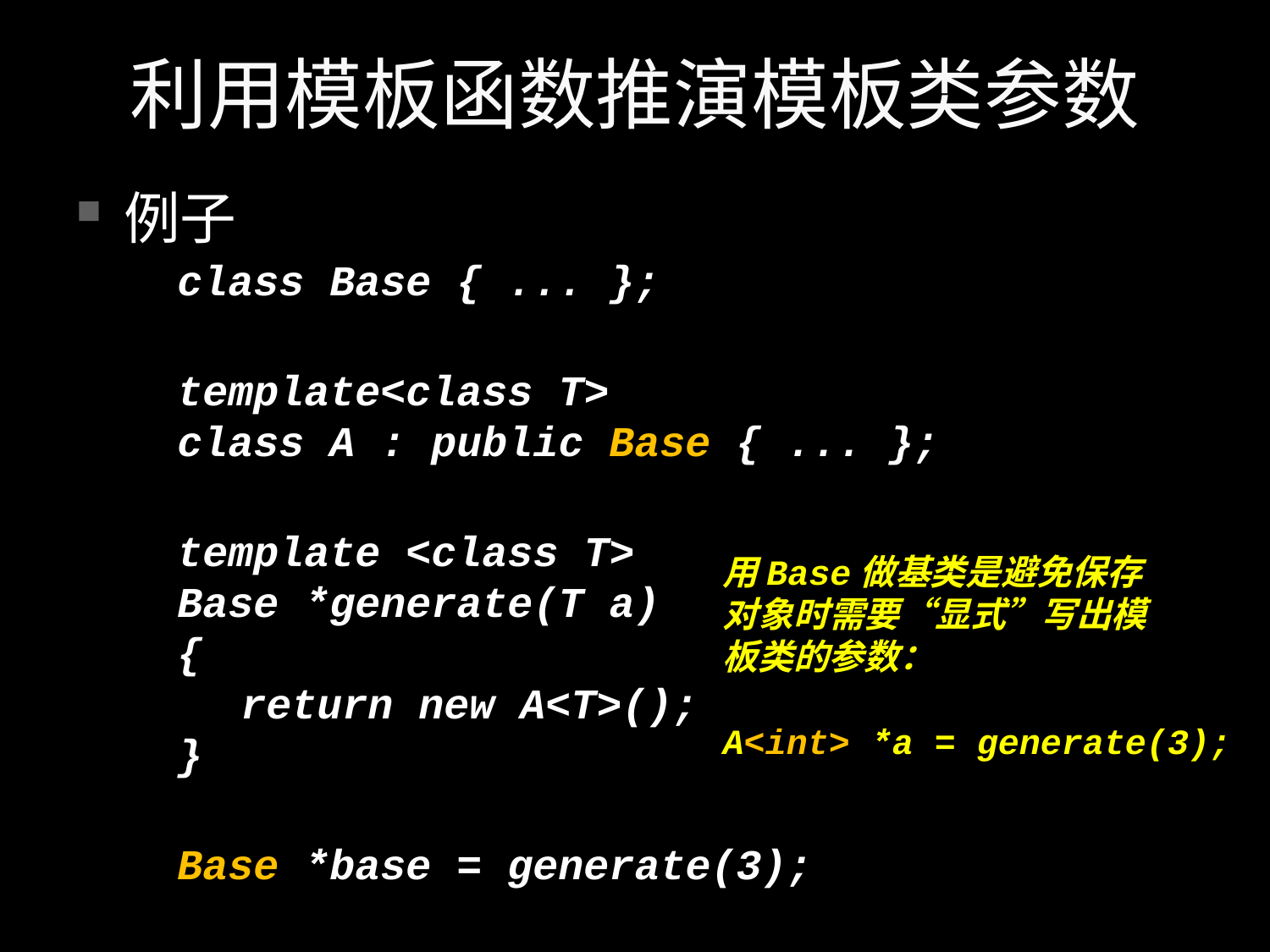

# 利用模板函数推演模板类参数
例子
class Base { ... };

template<class T>
class A : public Base { ... };

template <class T>
Base *generate(T a)
{
return new A<T>();
}

Base *base = generate(3);

用Base做基类是避免保存
对象时需要“显式”写出模
板类的参数：

A<int> *a = generate(3);